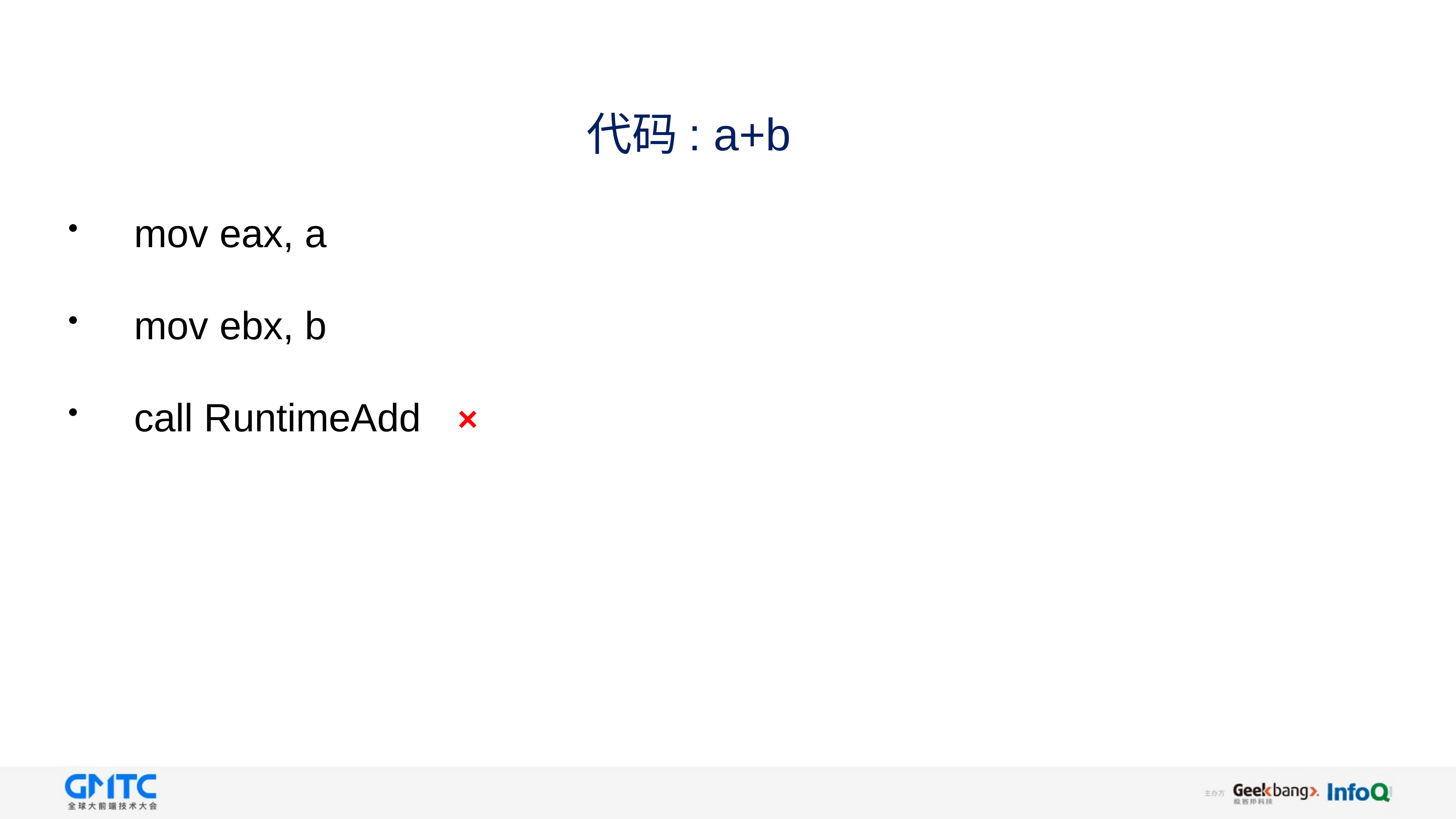

代码: a+b
mov eax, a
mov ebx, b
call RuntimeAdd

×